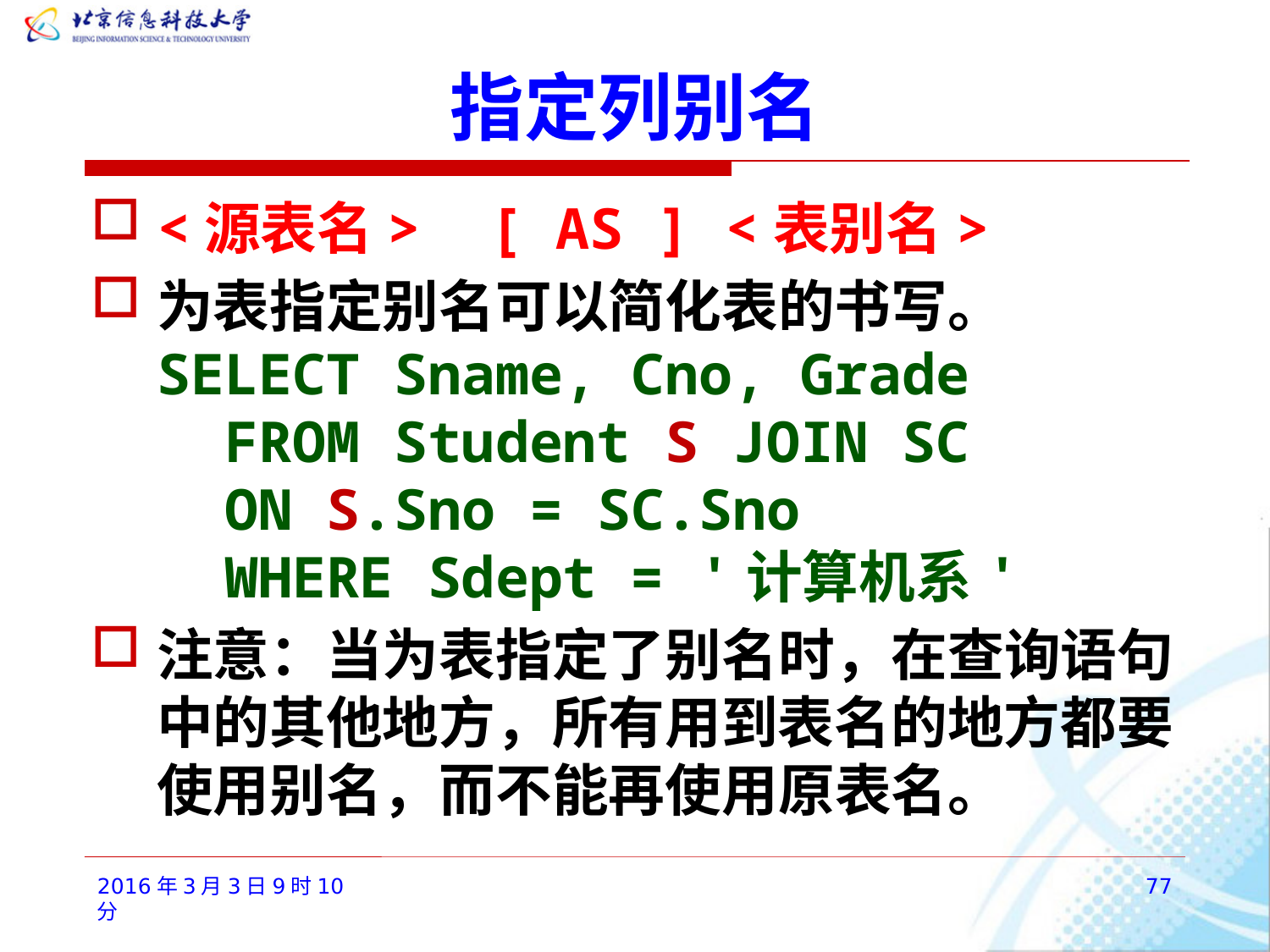

# 指定列别名
<源表名>  [ AS ] <表别名>
为表指定别名可以简化表的书写。
SELECT Sname, Cno, Grade
  FROM Student S JOIN SC
  ON S.Sno = SC.Sno
  WHERE Sdept = '计算机系'
注意：当为表指定了别名时，在查询语句中的其他地方，所有用到表名的地方都要使用别名，而不能再使用原表名。

2016年3月3日9时10分
77